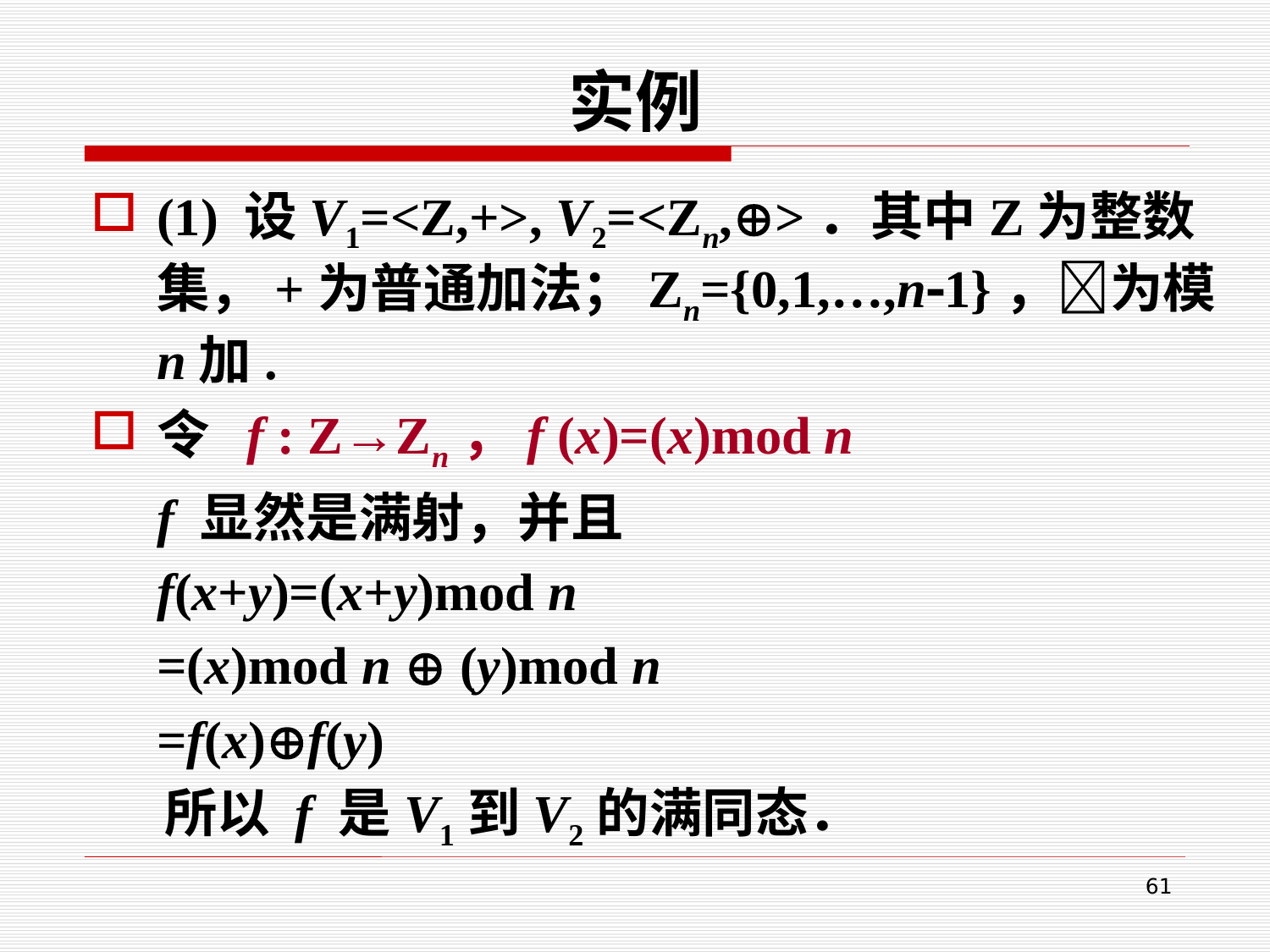

# 实例
(1) 设V1=<Z,+>, V2=<Zn,⊕>．其中Z为整数集，+为普通加法；Zn={0,1,…,n−1}，⊕为模n加.
令  f : Z→Zn，f (x)=(x)mod n
f 显然是满射，并且
f(x+y)=(x+y)mod n
=(x)mod n ⊕ (y)mod n
=f(x)⊕f(y)
     所以 f 是V1到V2的满同态．
61